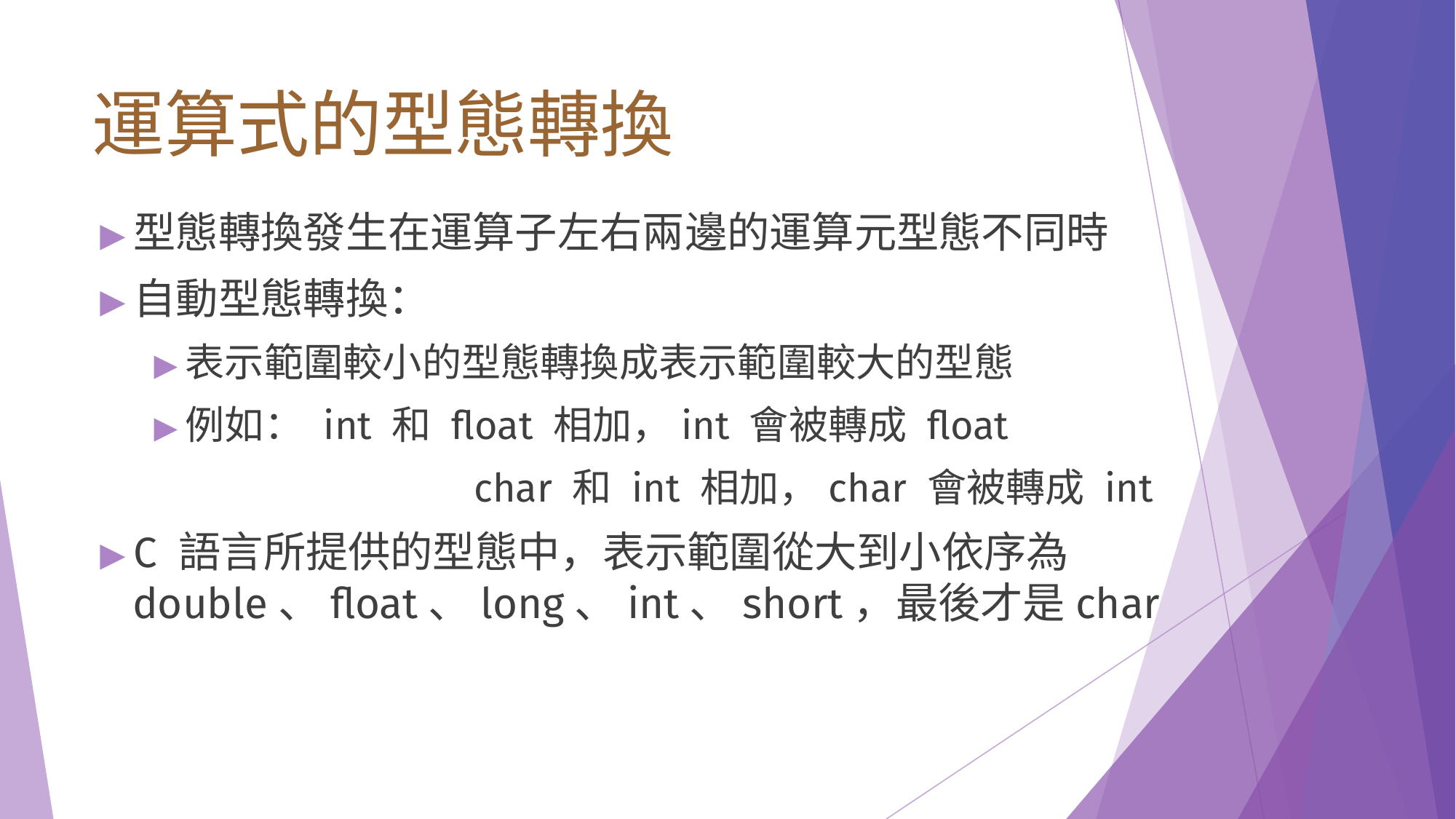

# 運算式的型態轉換
型態轉換發生在運算子左右兩邊的運算元型態不同時
⾃動型態轉換：
表⽰範圍較小的型態轉換成表⽰範圍較大的型態
例如： int 和 float 相加，int 會被轉成 float
			char 和 int 相加，char 會被轉成 int
C 語言所提供的型態中，表⽰範圍從大到⼩依序為 double、float、long、int、short，最後才是char